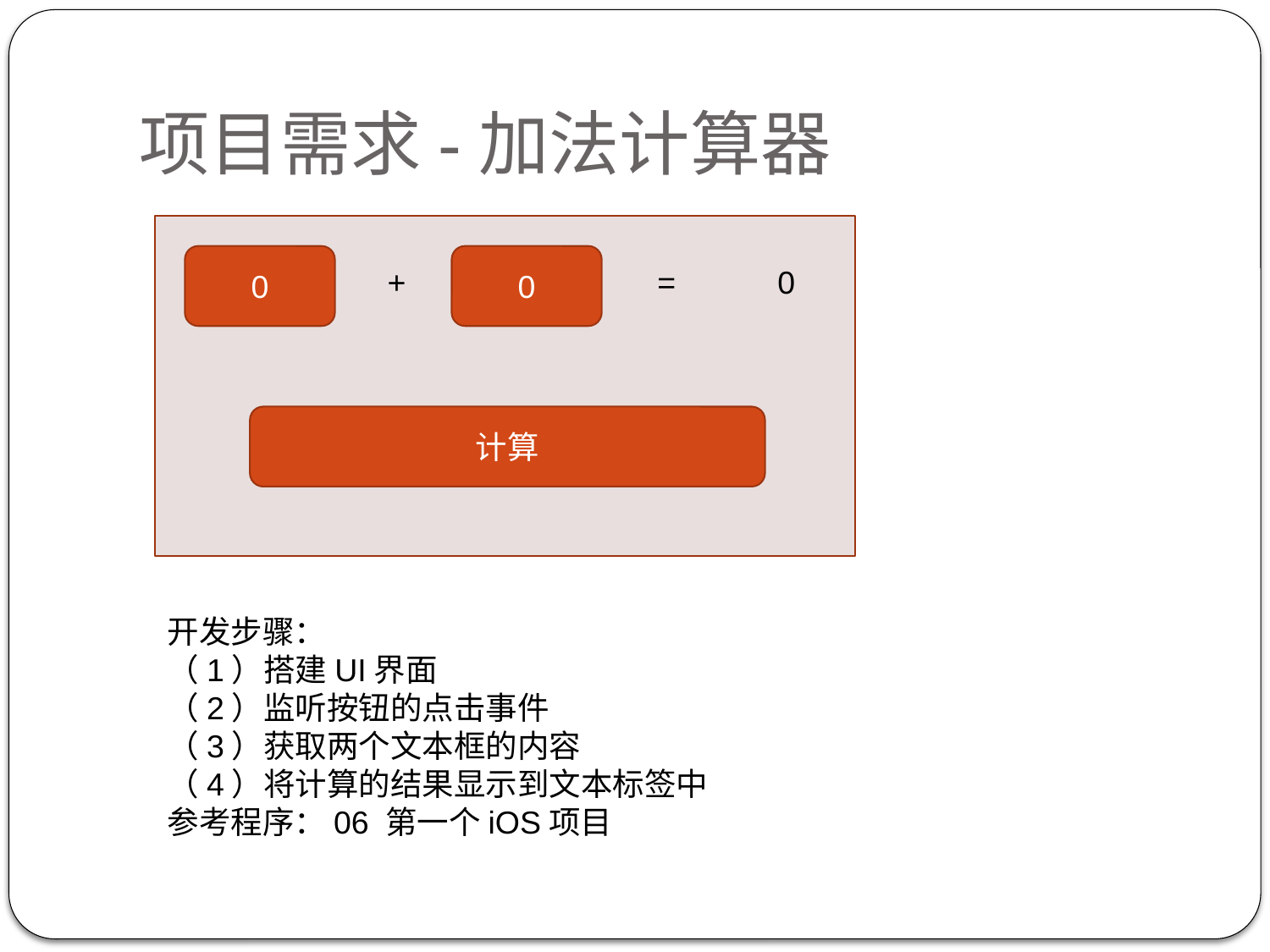

# 项目需求-加法计算器

0
0
+
=
0
计算
开发步骤：
（1）搭建UI界面
（2）监听按钮的点击事件
（3）获取两个文本框的内容
（4）将计算的结果显示到文本标签中
参考程序：06 第一个iOS项目